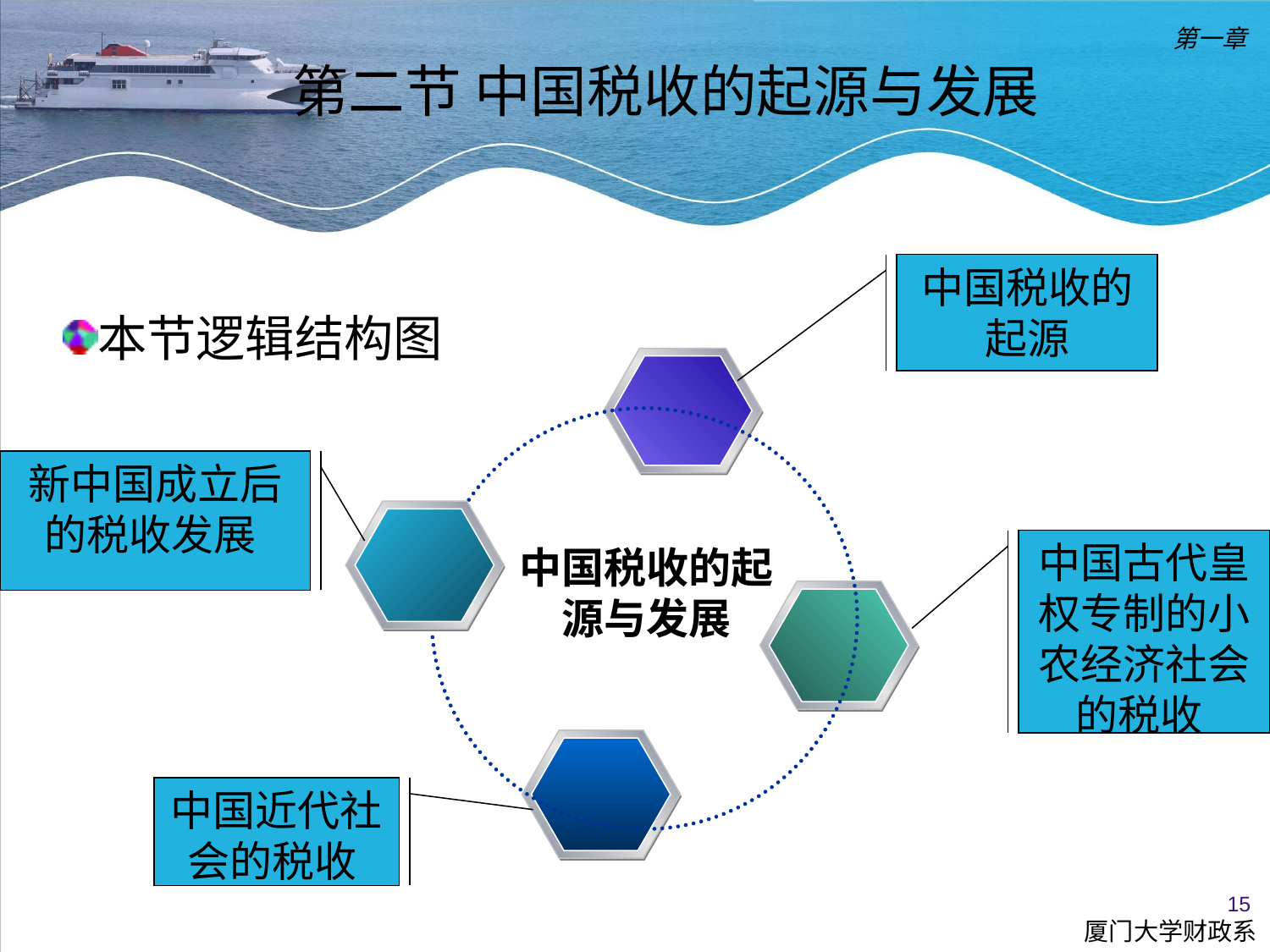

第一章
第二节 中国税收的起源与发展

本节逻辑结构图

中国税收的起源

新中国成立后的税收发展

中国古代皇权专制的小农经济社会的税收
中国税收的起源与发展

中国近代社会的税收
15
厦门大学财政系